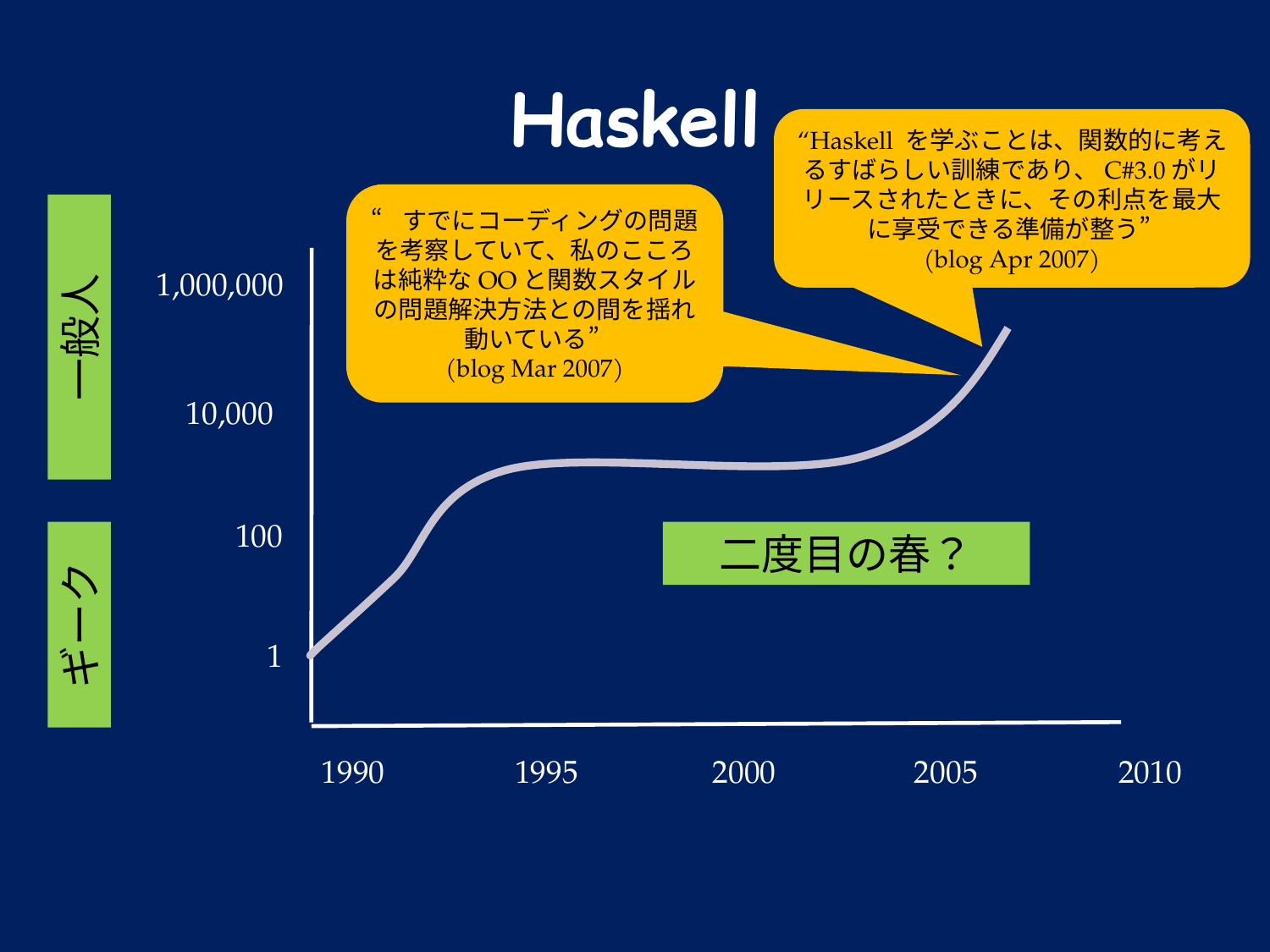

# Haskell
“Haskell を学ぶことは、関数的に考えるすばらしい訓練であり、C#3.0がリリースされたときに、その利点を最大に享受できる準備が整う”
(blog Apr 2007)
“すでにコーディングの問題を考察していて、私のこころは純粋なOOと関数スタイルの問題解決方法との間を揺れ動いている”
(blog Mar 2007)
1,000,000
10,000
100
1
一般人

二度目の春？
ギーク
1990
1995
2000
2005
2010